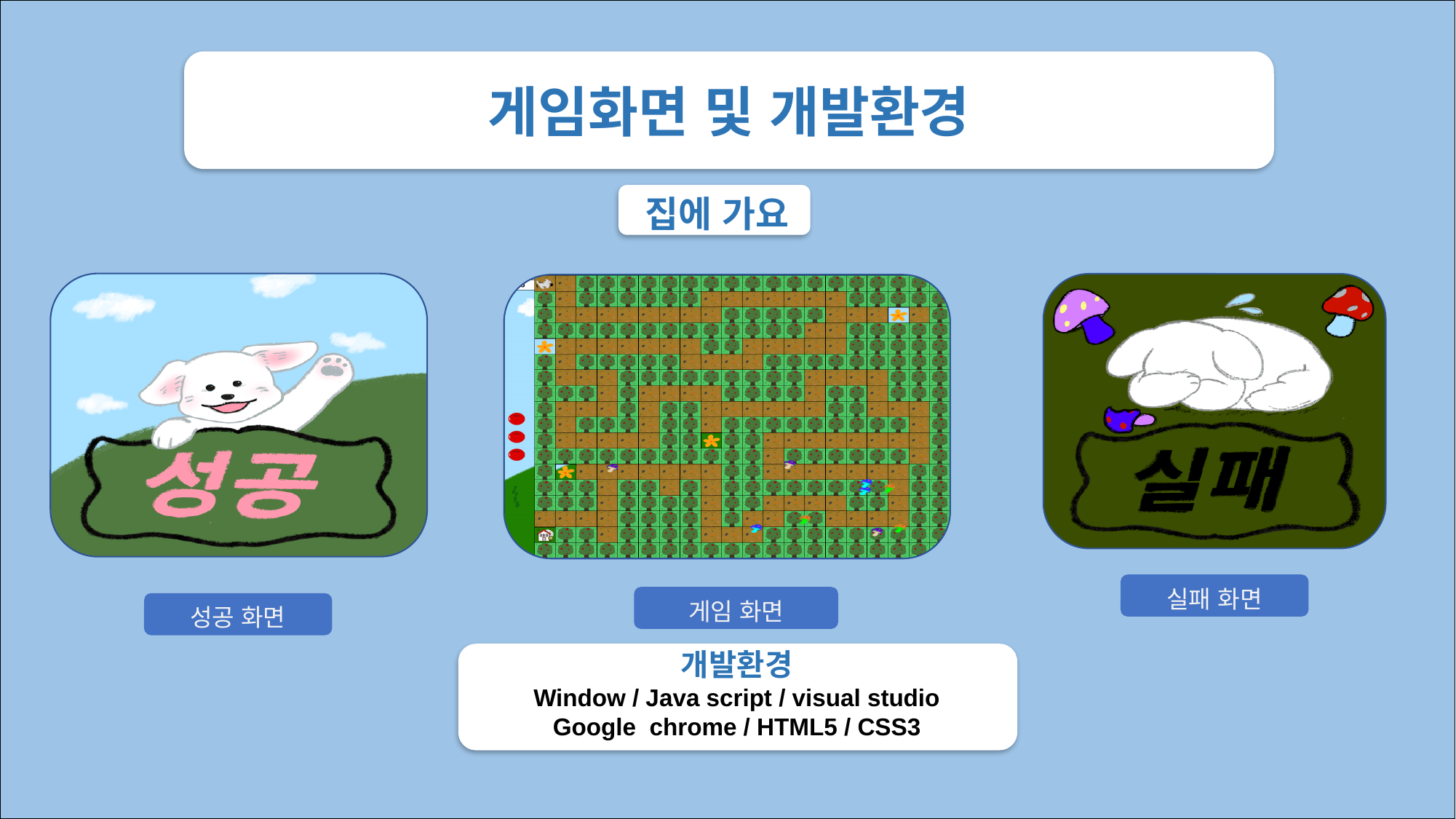

게임화면 및 개발환경
주제

집에 가요

실패 화면
게임 화면
성공 화면
개발환경
Window / Java script / visual studio
Google  chrome / HTML5 / CSS3